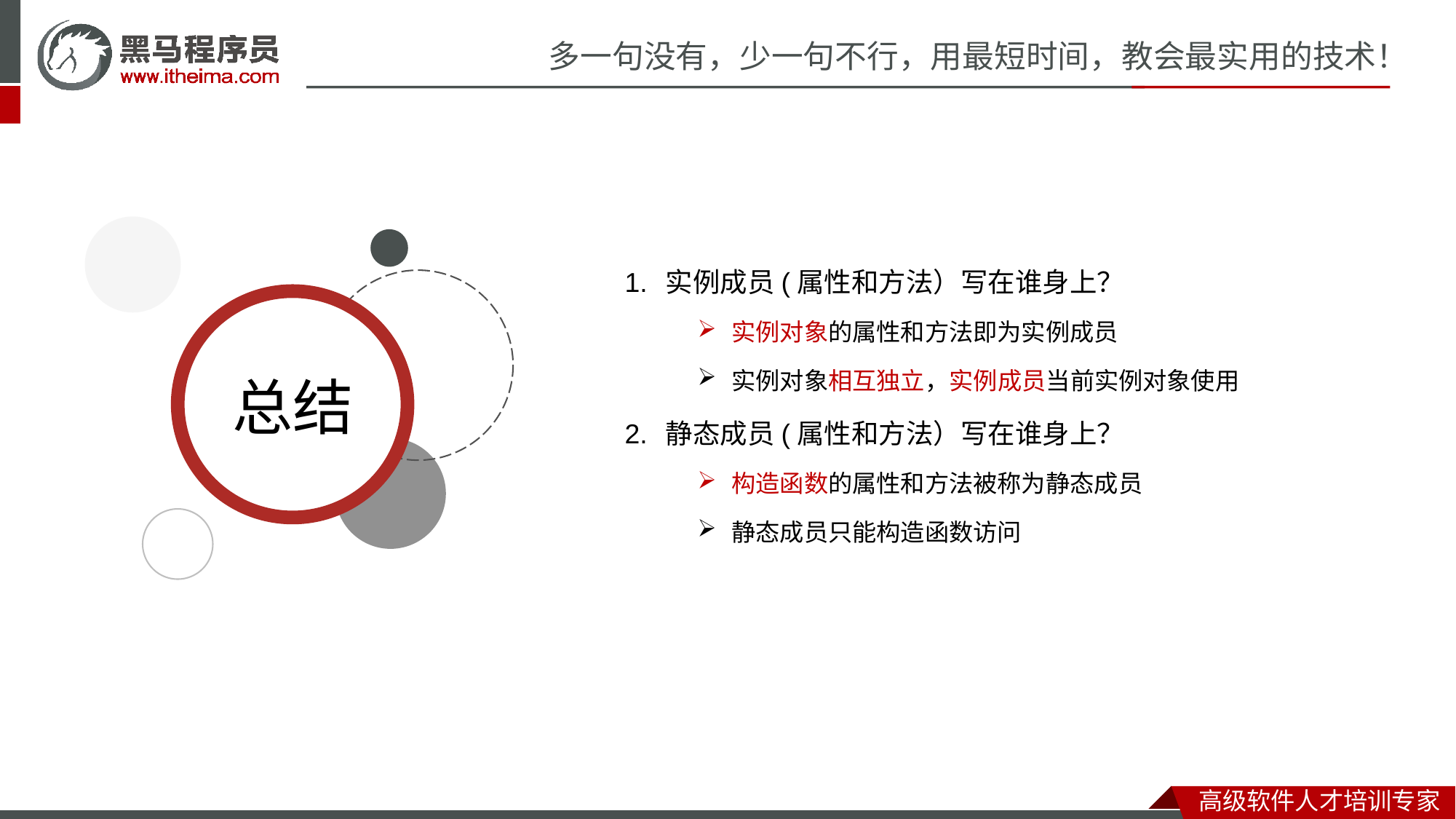

实例成员(属性和方法）写在谁身上？
实例对象的属性和方法即为实例成员
实例对象相互独立，实例成员当前实例对象使用
静态成员(属性和方法）写在谁身上？
构造函数的属性和方法被称为静态成员
静态成员只能构造函数访问